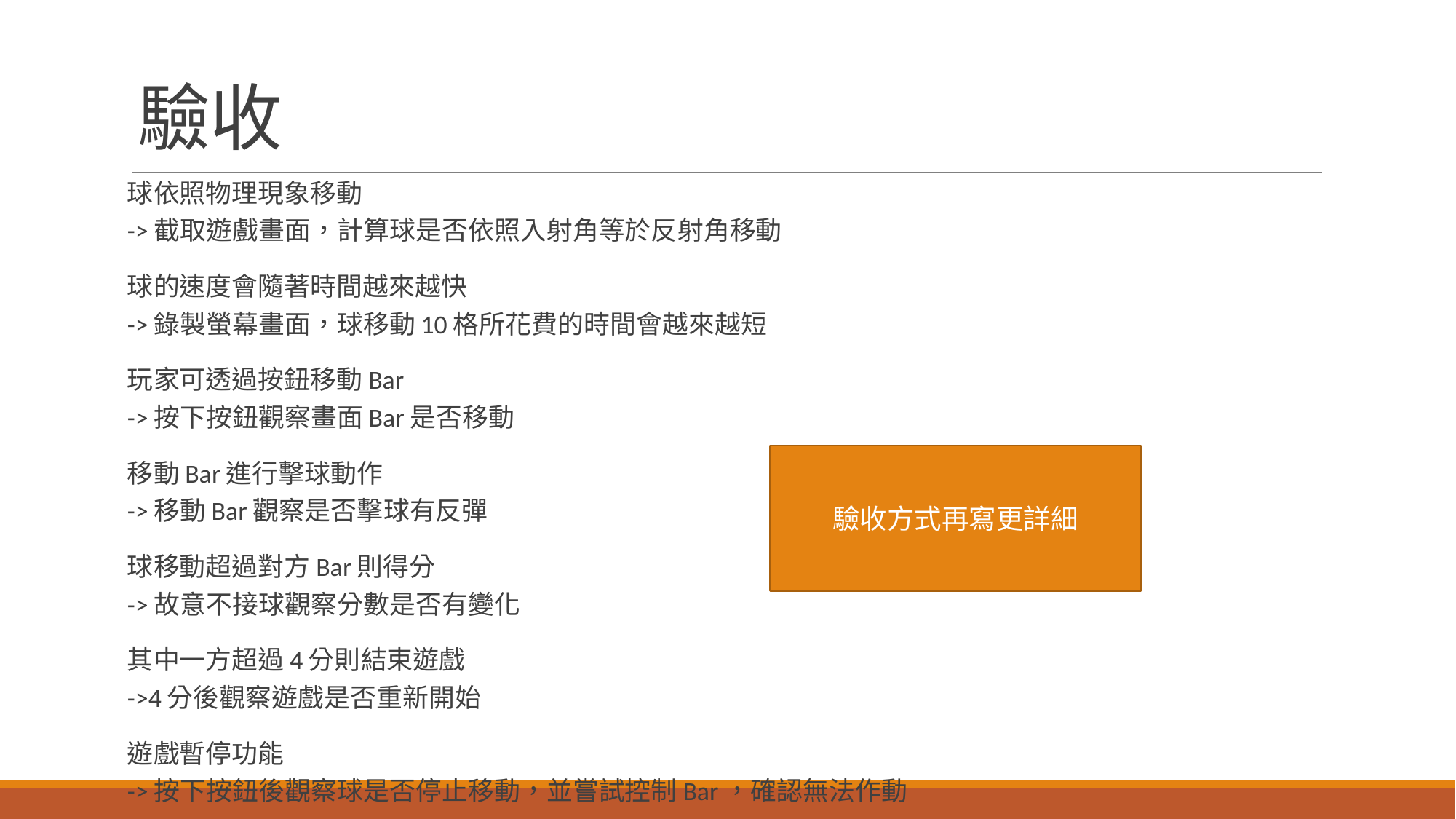

# 驗收
球依照物理現象移動
->截取遊戲畫面，計算球是否依照入射角等於反射角移動
球的速度會隨著時間越來越快
->錄製螢幕畫面，球移動10格所花費的時間會越來越短
玩家可透過按鈕移動Bar
->按下按鈕觀察畫面Bar是否移動
移動Bar進行擊球動作
->移動Bar觀察是否擊球有反彈
球移動超過對方Bar則得分
->故意不接球觀察分數是否有變化
其中一方超過4分則結束遊戲
->4分後觀察遊戲是否重新開始
遊戲暫停功能
->按下按鈕後觀察球是否停止移動，並嘗試控制Bar，確認無法作動
驗收方式再寫更詳細